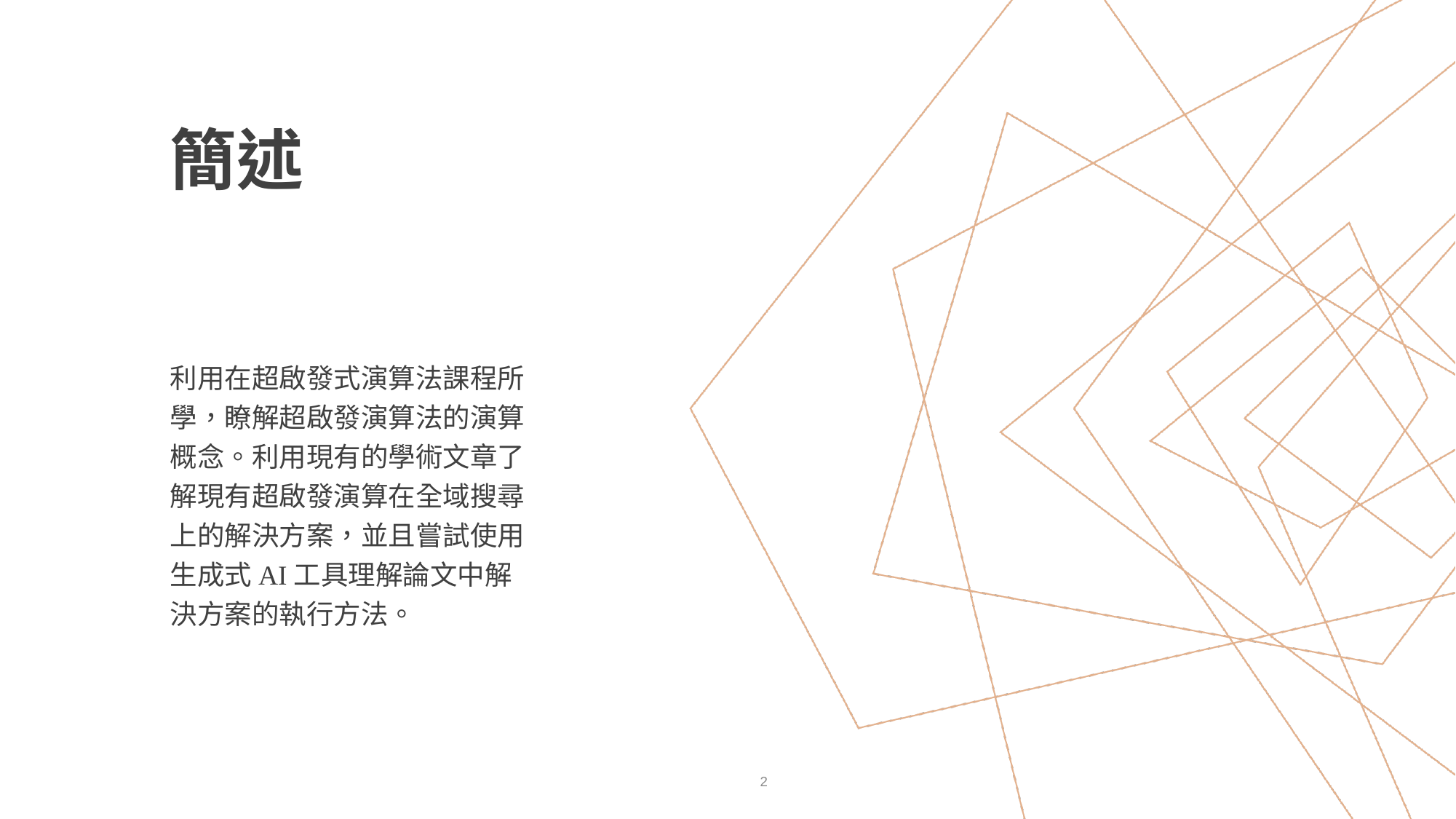

# 簡述
利用在超啟發式演算法課程所學，瞭解超啟發演算法的演算概念。利用現有的學術文章了解現有超啟發演算在全域搜尋上的解決方案，並且嘗試使用生成式AI工具理解論文中解決方案的執行方法。
2